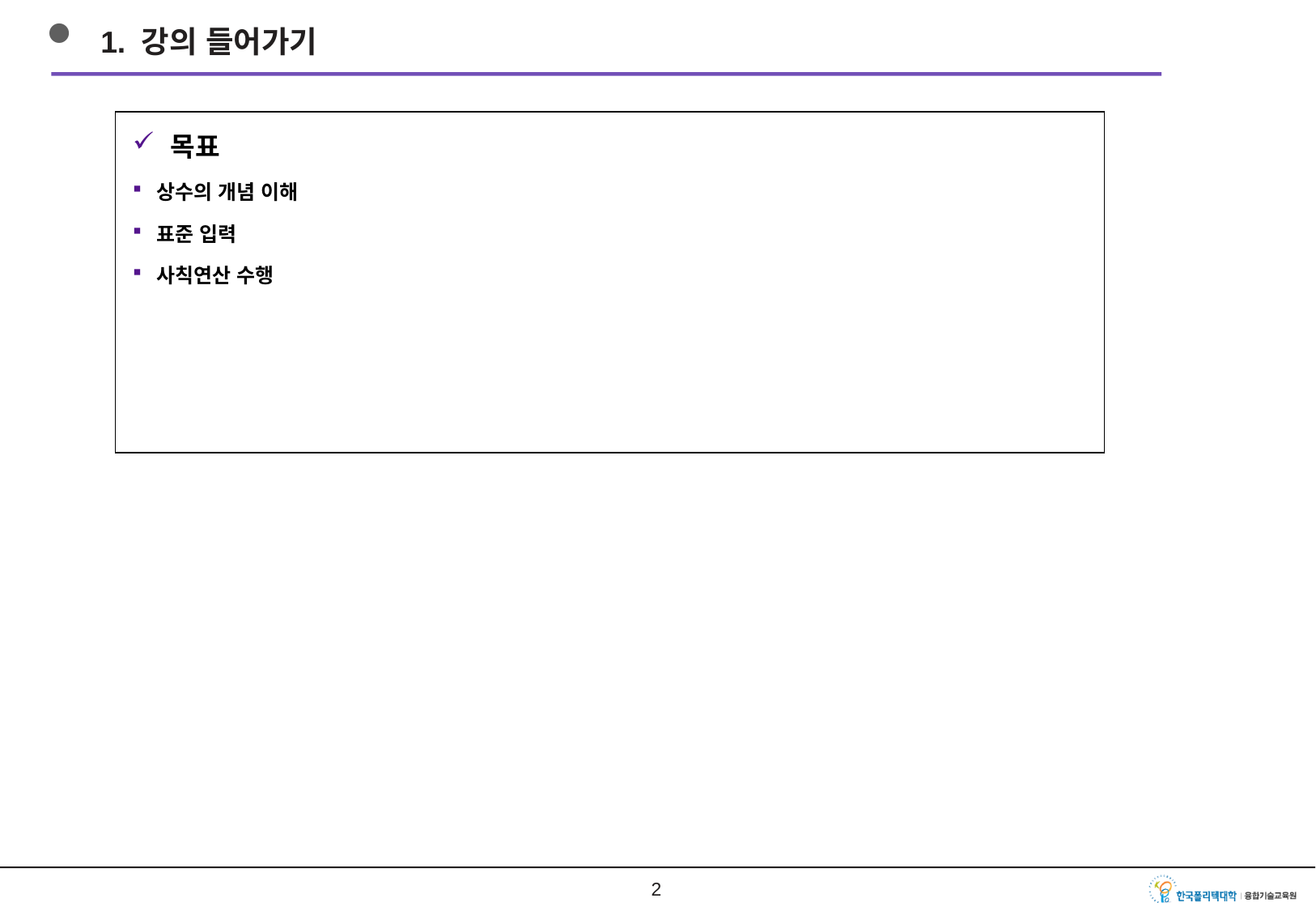

1. 강의 들어가기
목표
상수의 개념 이해
표준 입력
사칙연산 수행
2